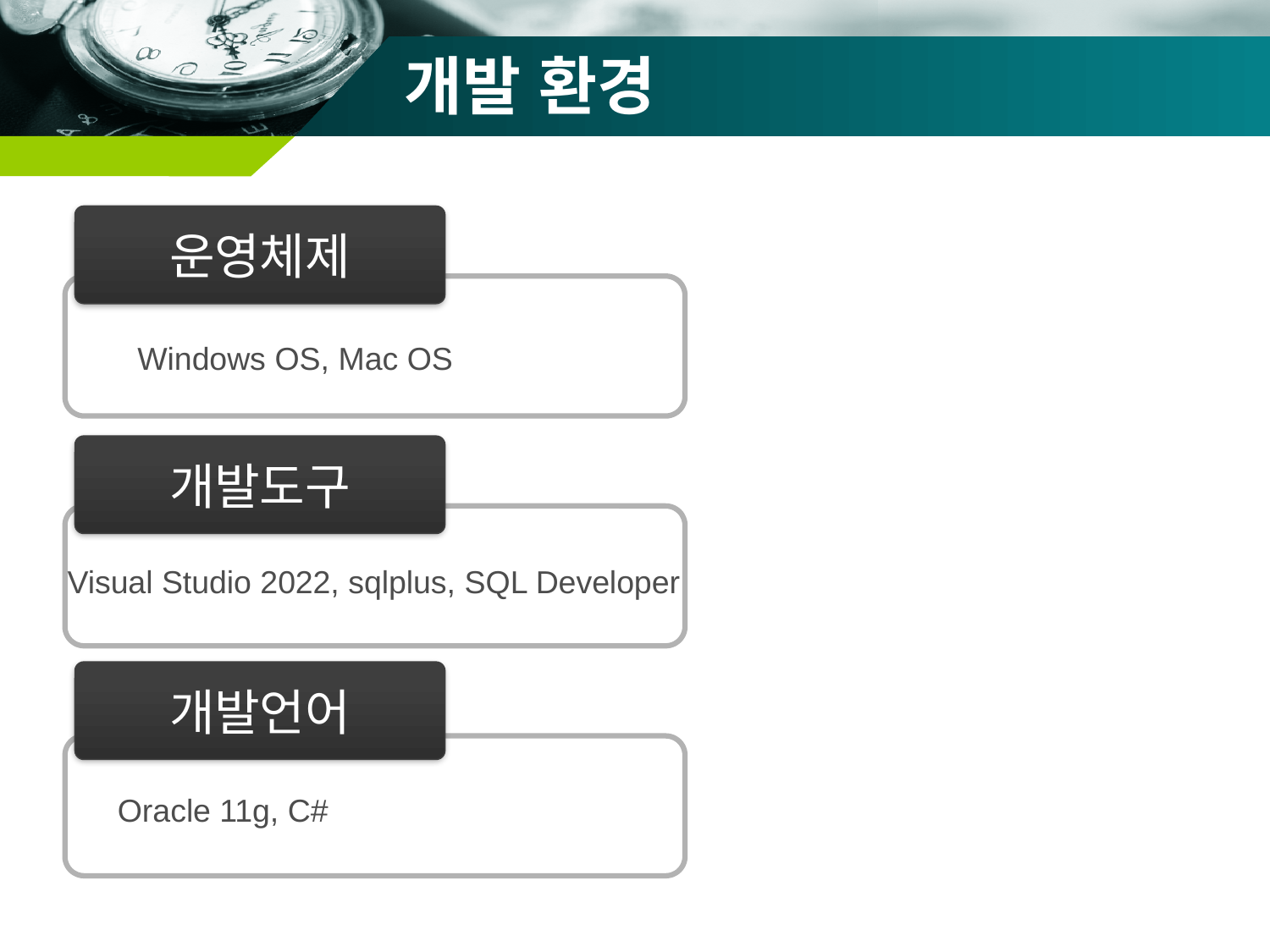

# 개발 환경
운영체제

Windows OS, Mac OS
개발도구

Visual Studio 2022, sqlplus, SQL Developer
개발언어

Oracle 11g, C#